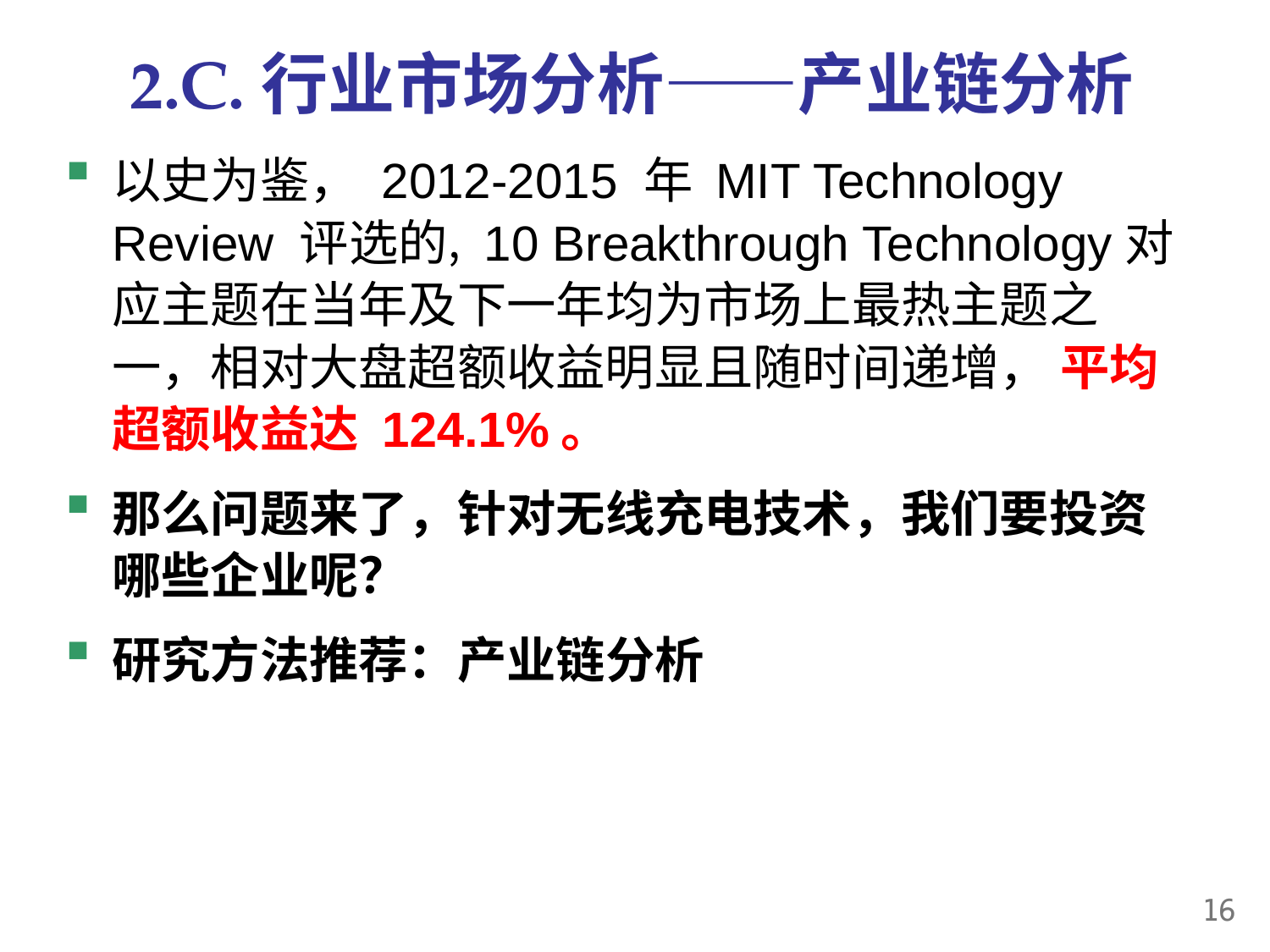

# 2.C.行业市场分析——产业链分析
以史为鉴， 2012-2015 年 MIT Technology Review 评选的‚ 10 Breakthrough Technology对应主题在当年及下一年均为市场上最热主题之一，相对大盘超额收益明显且随时间递增， 平均超额收益达 124.1%。
那么问题来了，针对无线充电技术，我们要投资哪些企业呢？
研究方法推荐：产业链分析
16